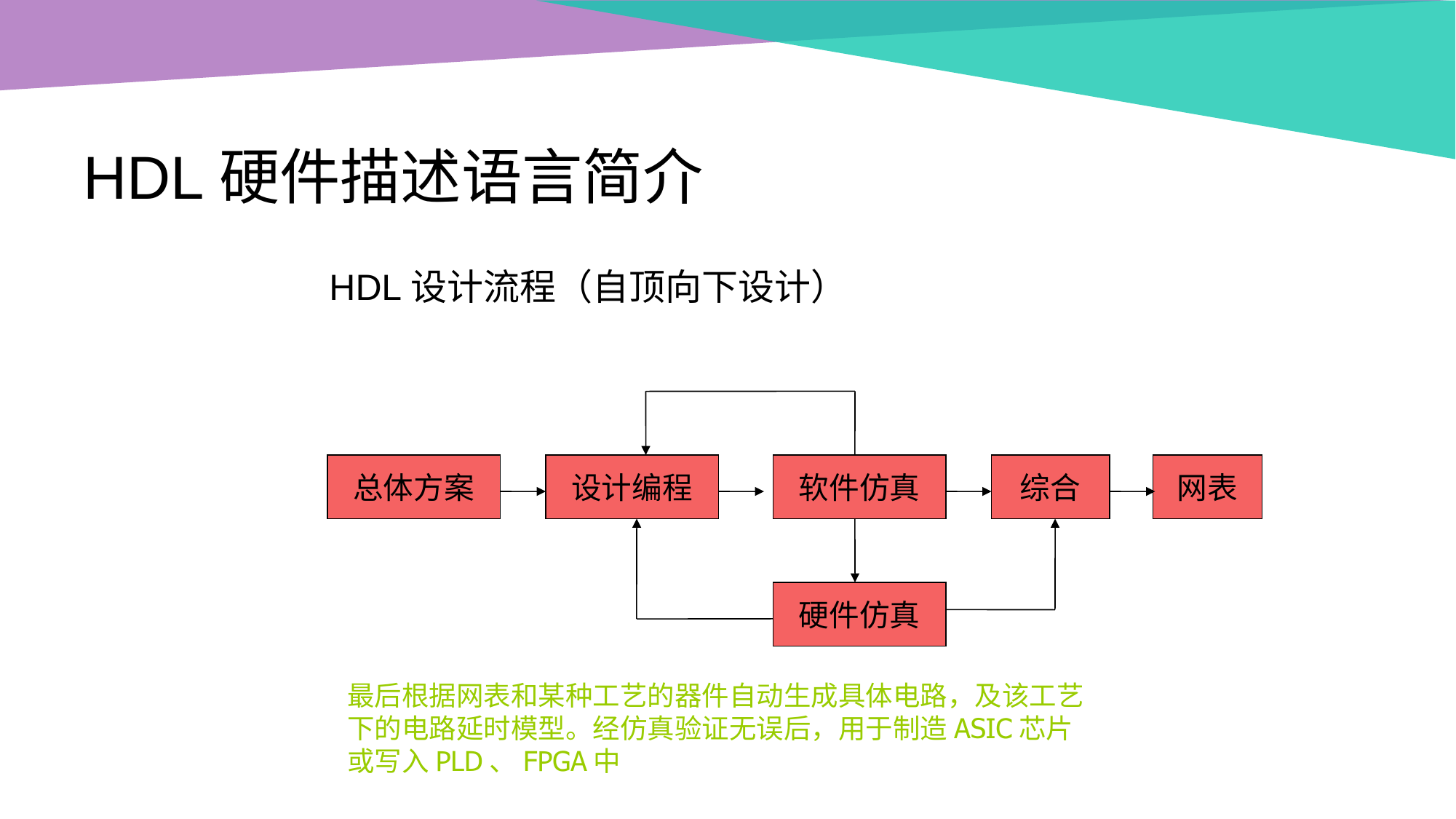

# HDL硬件描述语言简介
HDL设计流程（自顶向下设计）

总体方案
设计编程
软件仿真
综合
网表

硬件仿真

最后根据网表和某种工艺的器件自动生成具体电路，及该工艺下的电路延时模型。经仿真验证无误后，用于制造ASIC芯片或写入PLD、FPGA中